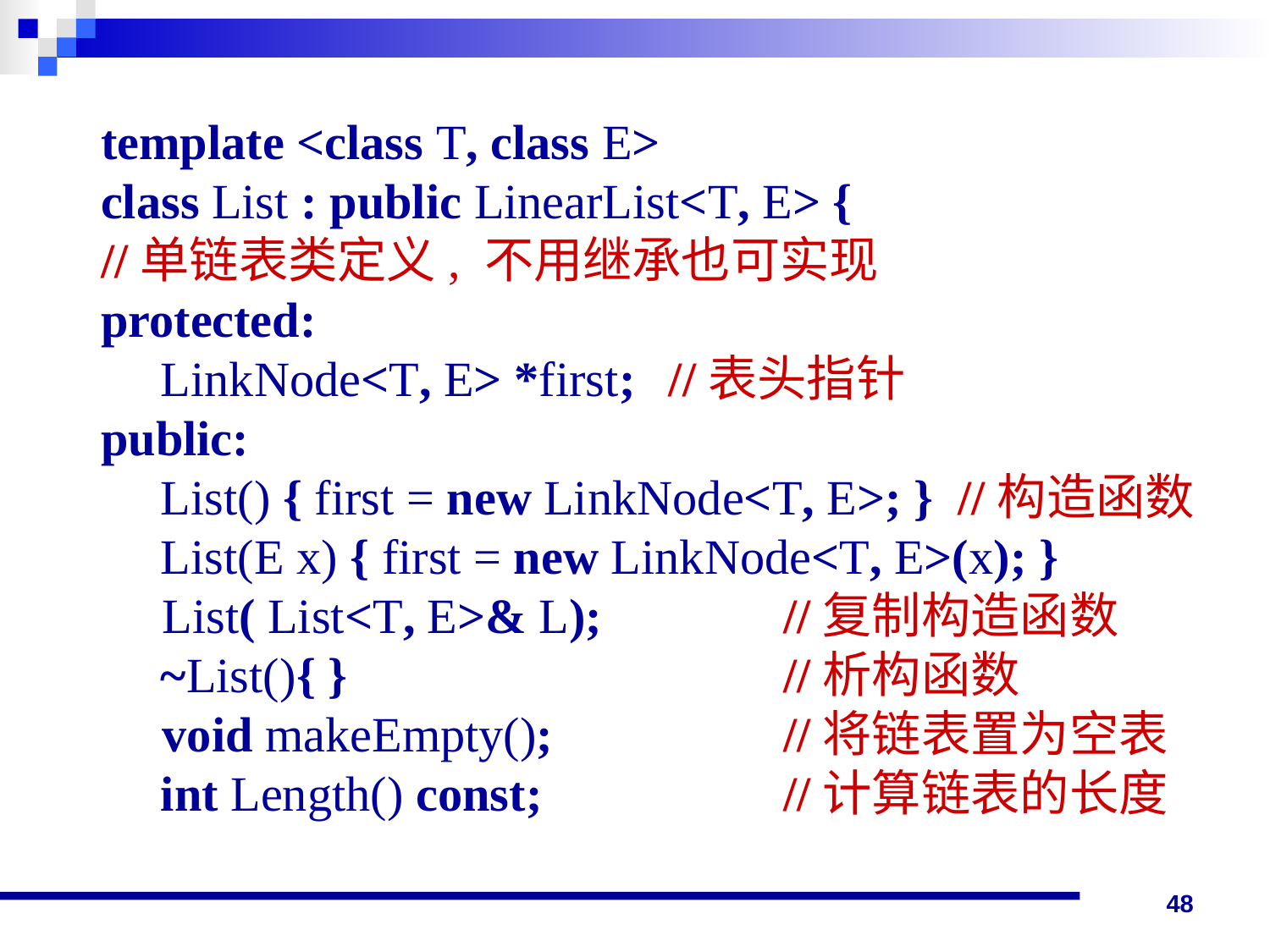

template <class T, class E>
class List : public LinearList<T, E> {
//单链表类定义, 不用继承也可实现
protected:
	 LinkNode<T, E> *first;	 //表头指针
public:
	 List() { first = new LinkNode<T, E>; }  //构造函数
	 List(E x) { first = new LinkNode<T, E>(x); }
     List( List<T, E>& L);		//复制构造函数
	 ~List(){ }				//析构函数
     void makeEmpty();		//将链表置为空表
	 int Length() const;		//计算链表的长度
48